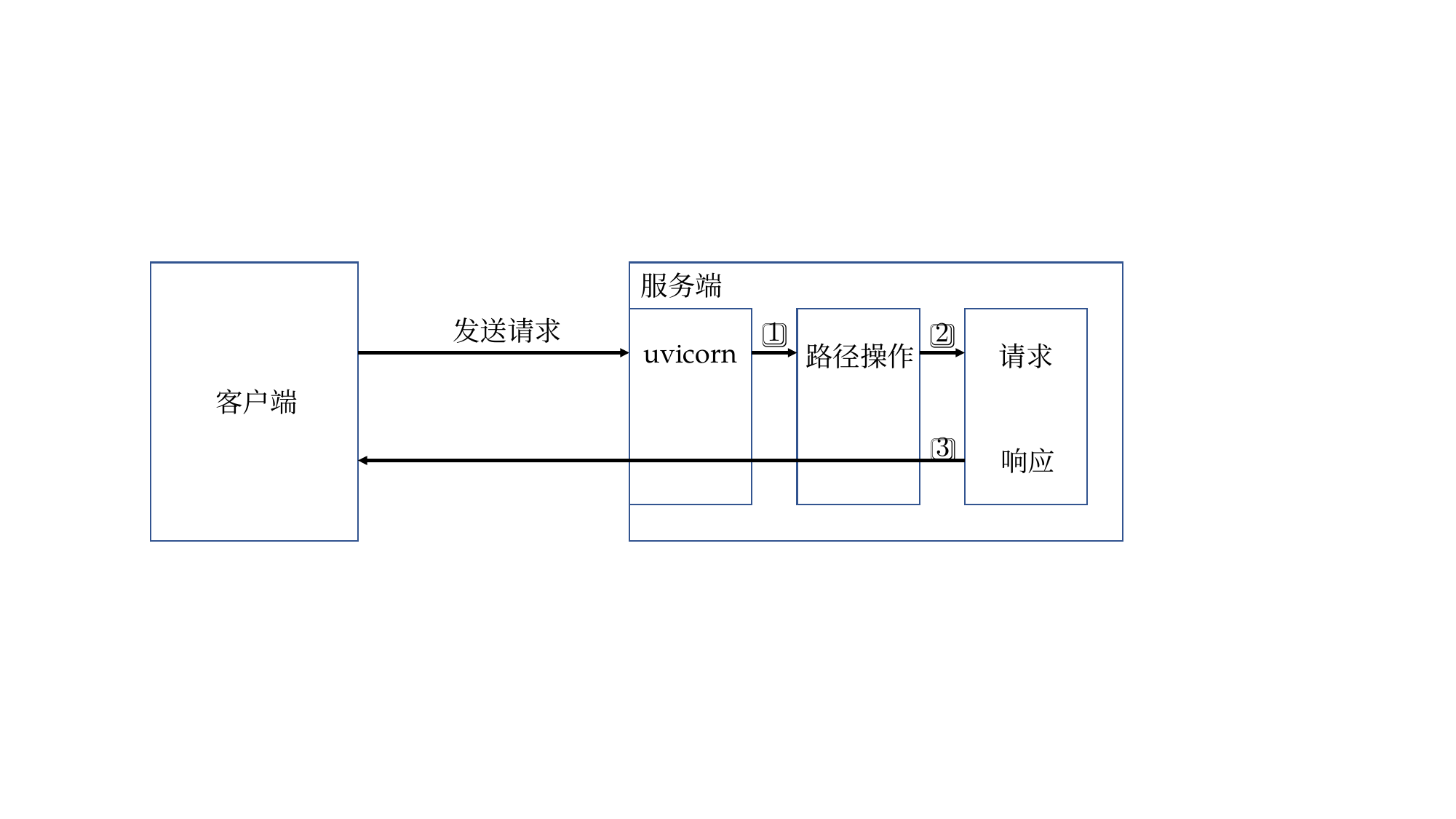

客户端

服务端
发送请求

1️⃣

2️⃣
uvicorn
路径操作
请求
客户端
3️⃣
响应